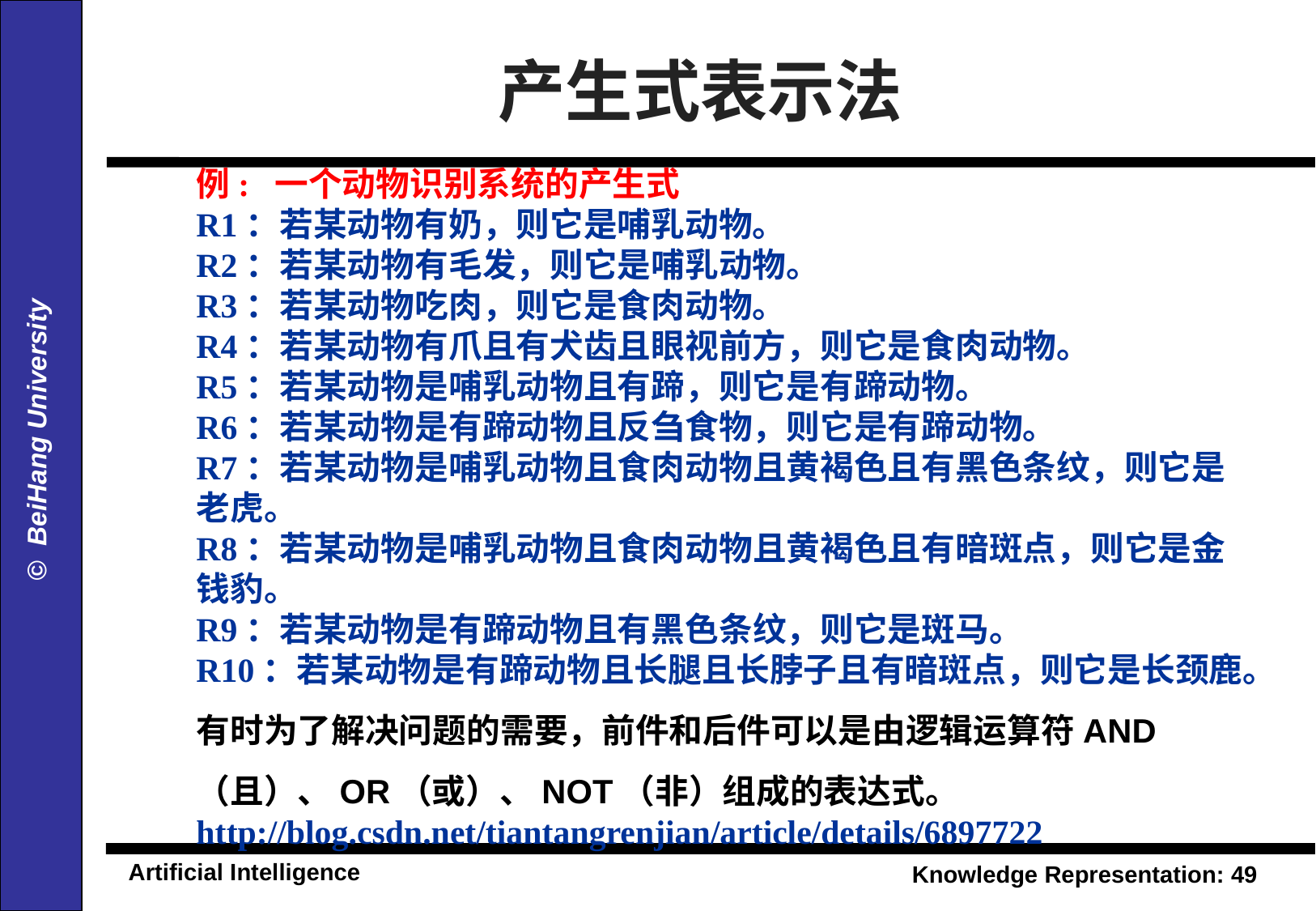

产生式表示法
例:  一个动物识别系统的产生式
R1：若某动物有奶，则它是哺乳动物。
R2：若某动物有毛发，则它是哺乳动物。
R3：若某动物吃肉，则它是食肉动物。
R4：若某动物有爪且有犬齿且眼视前方，则它是食肉动物。
R5：若某动物是哺乳动物且有蹄，则它是有蹄动物。
R6：若某动物是有蹄动物且反刍食物，则它是有蹄动物。
R7：若某动物是哺乳动物且食肉动物且黄褐色且有黑色条纹，则它是老虎。
R8：若某动物是哺乳动物且食肉动物且黄褐色且有暗斑点，则它是金钱豹。
R9：若某动物是有蹄动物且有黑色条纹，则它是斑马。
R10：若某动物是有蹄动物且长腿且长脖子且有暗斑点，则它是长颈鹿。
有时为了解决问题的需要，前件和后件可以是由逻辑运算符AND（且）、OR（或）、NOT（非）组成的表达式。
http://blog.csdn.net/tiantangrenjian/article/details/6897722